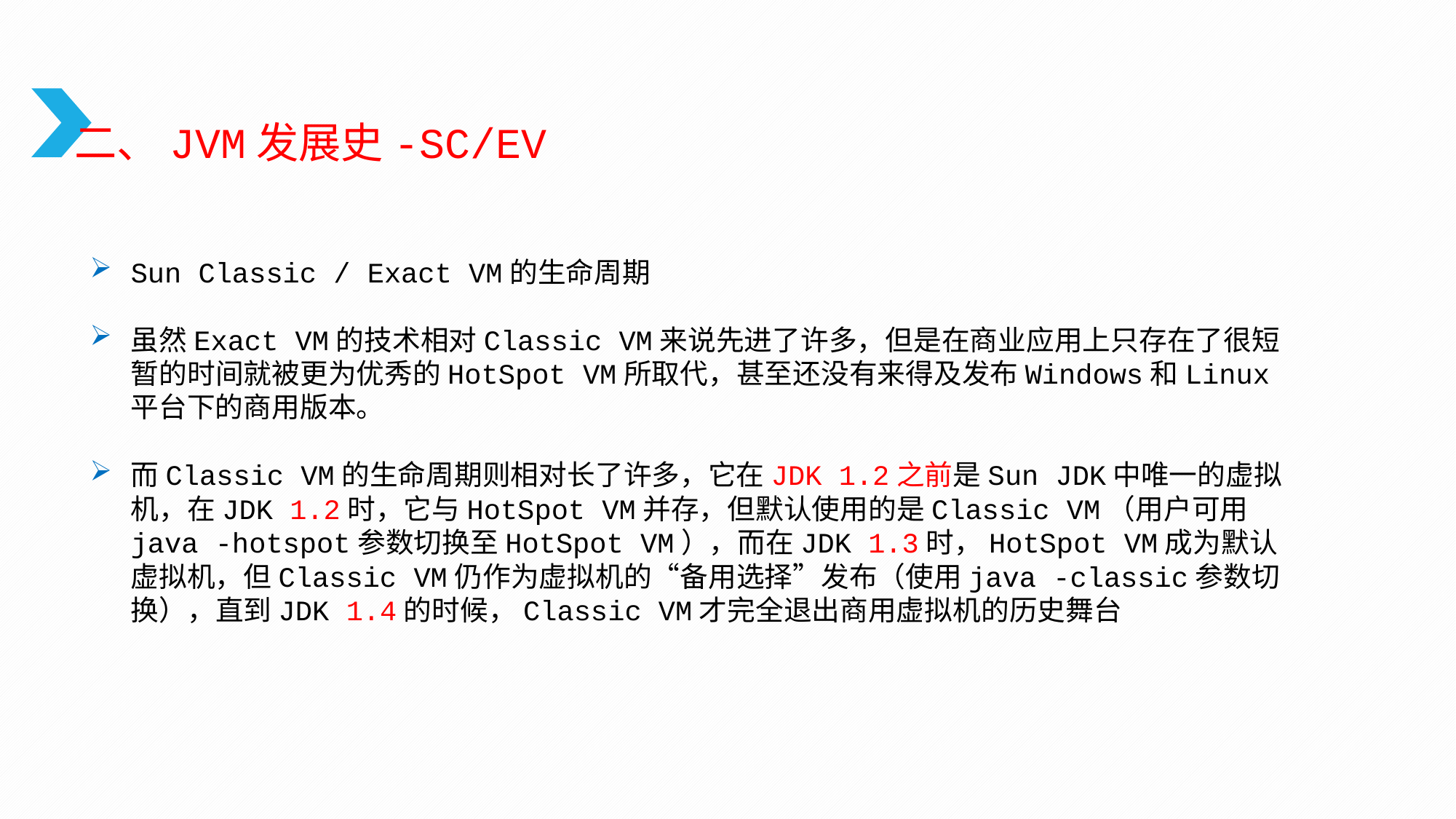

二、JVM发展史-SC/EV
Sun Classic / Exact VM的生命周期

虽然Exact VM的技术相对Classic VM来说先进了许多，但是在商业应用上只存在了很短暂的时间就被更为优秀的HotSpot VM所取代，甚至还没有来得及发布Windows和Linux平台下的商用版本。

而Classic VM的生命周期则相对长了许多，它在JDK 1.2之前是Sun JDK中唯一的虚拟机，在JDK 1.2时，它与HotSpot VM并存，但默认使用的是Classic VM（用户可用java -hotspot参数切换至HotSpot VM），而在JDK 1.3时，HotSpot VM成为默认虚拟机，但Classic VM仍作为虚拟机的“备用选择”发布（使用java -classic参数切换），直到JDK 1.4的时候，Classic VM才完全退出商用虚拟机的历史舞台